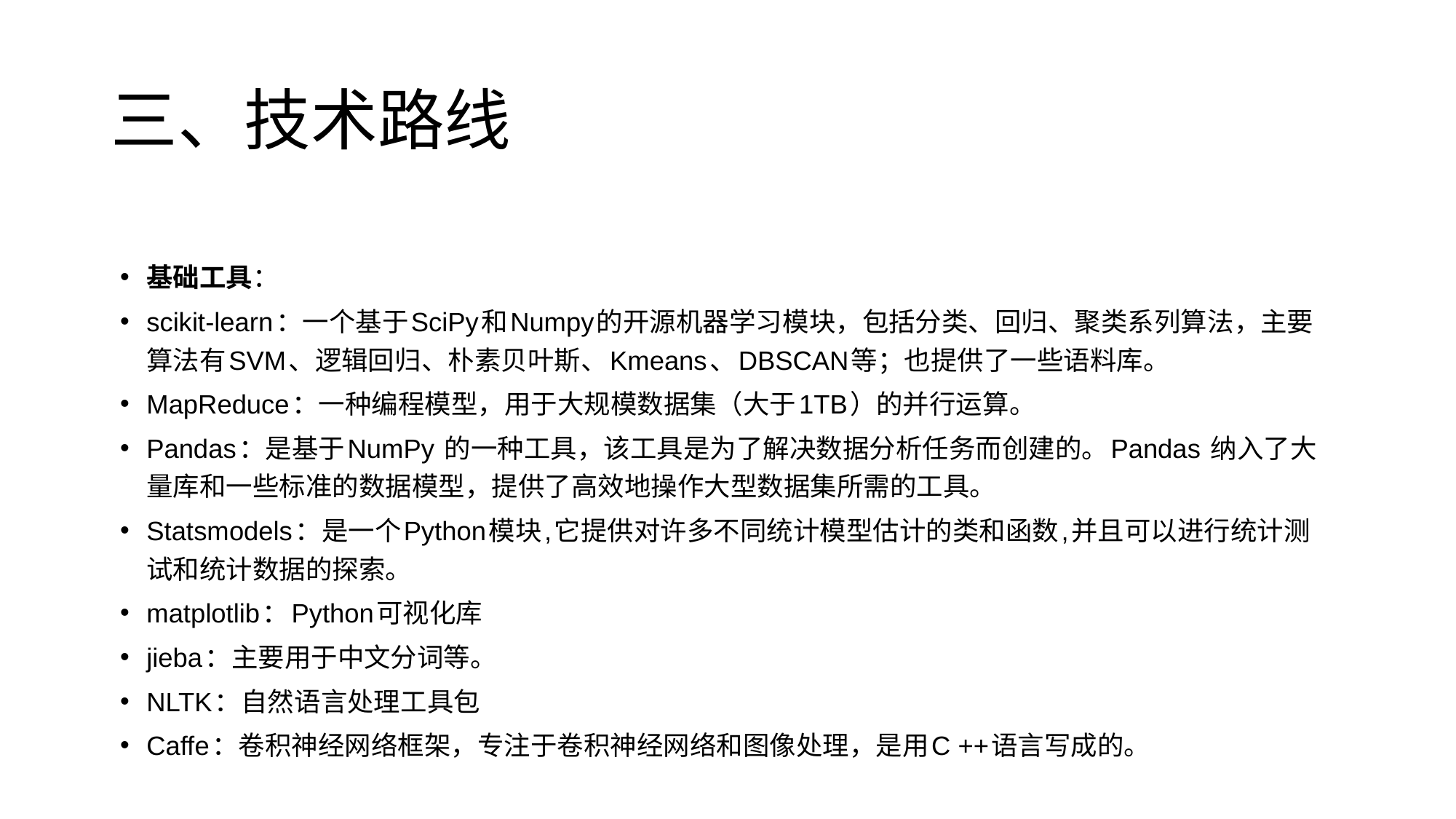

# 三、技术路线
基础工具：
scikit-learn：一个基于SciPy和Numpy的开源机器学习模块，包括分类、回归、聚类系列算法，主要算法有SVM、逻辑回归、朴素贝叶斯、Kmeans、DBSCAN等；也提供了一些语料库。
MapReduce：一种编程模型，用于大规模数据集（大于1TB）的并行运算。
Pandas：是基于NumPy 的一种工具，该工具是为了解决数据分析任务而创建的。Pandas 纳入了大量库和一些标准的数据模型，提供了高效地操作大型数据集所需的工具。
Statsmodels：是一个Python模块,它提供对许多不同统计模型估计的类和函数,并且可以进行统计测试和统计数据的探索。
matplotlib：Python可视化库
jieba：主要用于中文分词等。
NLTK：自然语言处理工具包
Caffe：卷积神经网络框架，专注于卷积神经网络和图像处理，是用C ++语言写成的。